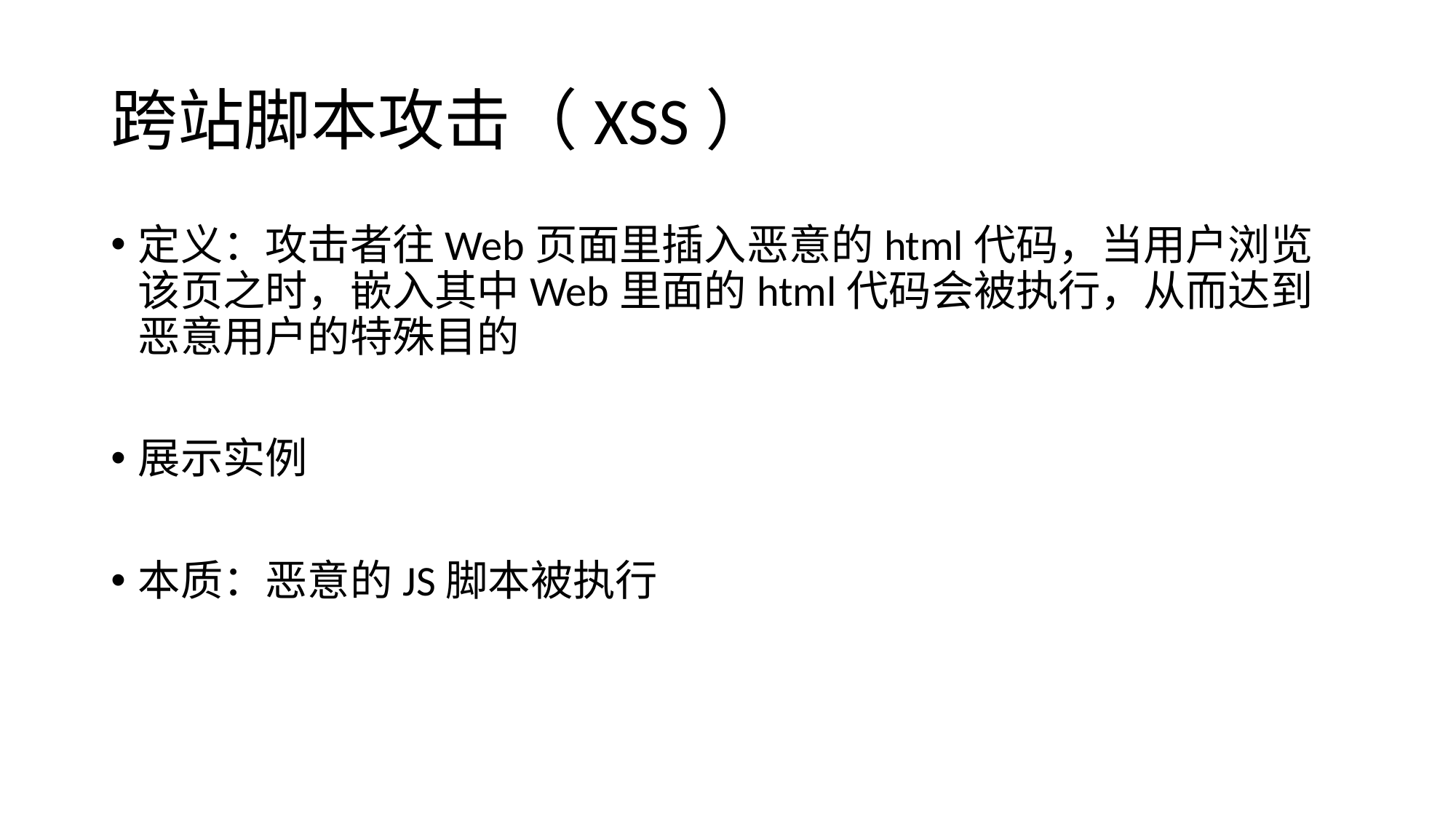

# 跨站脚本攻击（XSS）
定义：攻击者往Web页面里插入恶意的html代码，当用户浏览该页之时，嵌入其中Web里面的html代码会被执行，从而达到恶意用户的特殊目的

展示实例

本质：恶意的JS脚本被执行